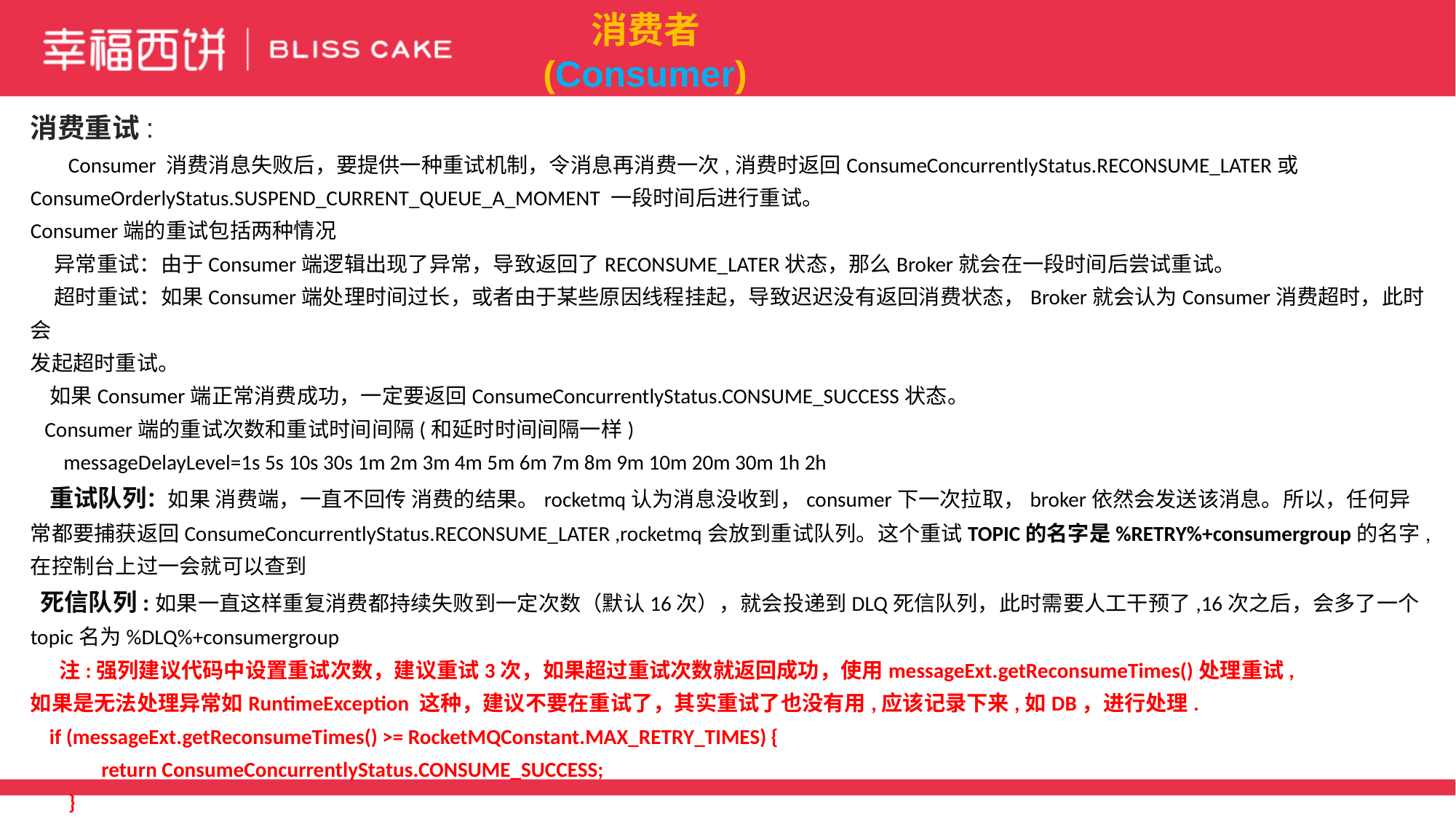

消费者(Consumer)
消费重试:
        Consumer 消费消息失败后，要提供一种重试机制，令消息再消费一次,消费时返回ConsumeConcurrentlyStatus.RECONSUME_LATER或ConsumeOrderlyStatus.SUSPEND_CURRENT_QUEUE_A_MOMENT 一段时间后进行重试。
Consumer端的重试包括两种情况
    异常重试：由于Consumer端逻辑出现了异常，导致返回了RECONSUME_LATER状态，那么Broker就会在一段时间后尝试重试。
    超时重试：如果Consumer端处理时间过长，或者由于某些原因线程挂起，导致迟迟没有返回消费状态，Broker就会认为Consumer消费超时，此时会
发起超时重试。
   如果Consumer端正常消费成功，一定要返回ConsumeConcurrentlyStatus.CONSUME_SUCCESS状态。
   Consumer端的重试次数和重试时间间隔(和延时时间间隔一样)
       messageDelayLevel=1s 5s 10s 30s 1m 2m 3m 4m 5m 6m 7m 8m 9m 10m 20m 30m 1h 2h
   重试队列：如果 消费端，一直不回传 消费的结果。rocketmq认为消息没收到，consumer下一次拉取，broker依然会发送该消息。所以，任何异常都要捕获返回ConsumeConcurrentlyStatus.RECONSUME_LATER ,rocketmq会放到重试队列。这个重试TOPIC的名字是%RETRY%+consumergroup的名字,在控制台上过一会就可以查到
 死信队列:如果一直这样重复消费都持续失败到一定次数（默认16次），就会投递到DLQ死信队列，此时需要人工干预了,16次之后，会多了一个topic名为%DLQ%+consumergroup
     注:强列建议代码中设置重试次数，建议重试3次，如果超过重试次数就返回成功，使用messageExt.getReconsumeTimes()处理重试,
如果是无法处理异常如RuntimeException 这种，建议不要在重试了，其实重试了也没有用,应该记录下来,如DB，进行处理.
    if (messageExt.getReconsumeTimes() >= RocketMQConstant.MAX_RETRY_TIMES) {
               return ConsumeConcurrentlyStatus.CONSUME_SUCCESS;
        }